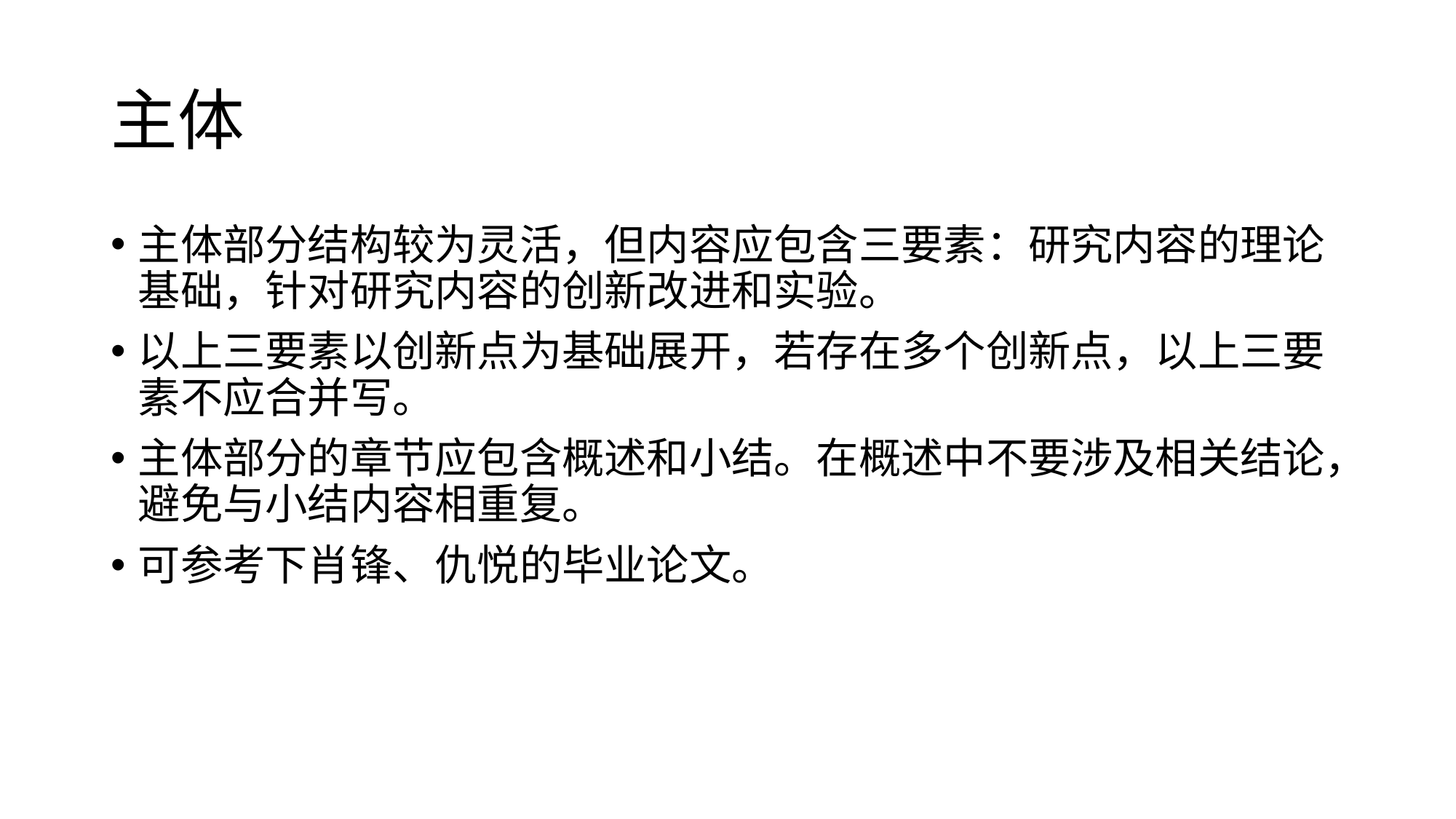

# 主体
主体部分结构较为灵活，但内容应包含三要素：研究内容的理论基础，针对研究内容的创新改进和实验。
以上三要素以创新点为基础展开，若存在多个创新点，以上三要素不应合并写。
主体部分的章节应包含概述和小结。在概述中不要涉及相关结论，避免与小结内容相重复。
可参考下肖锋、仇悦的毕业论文。